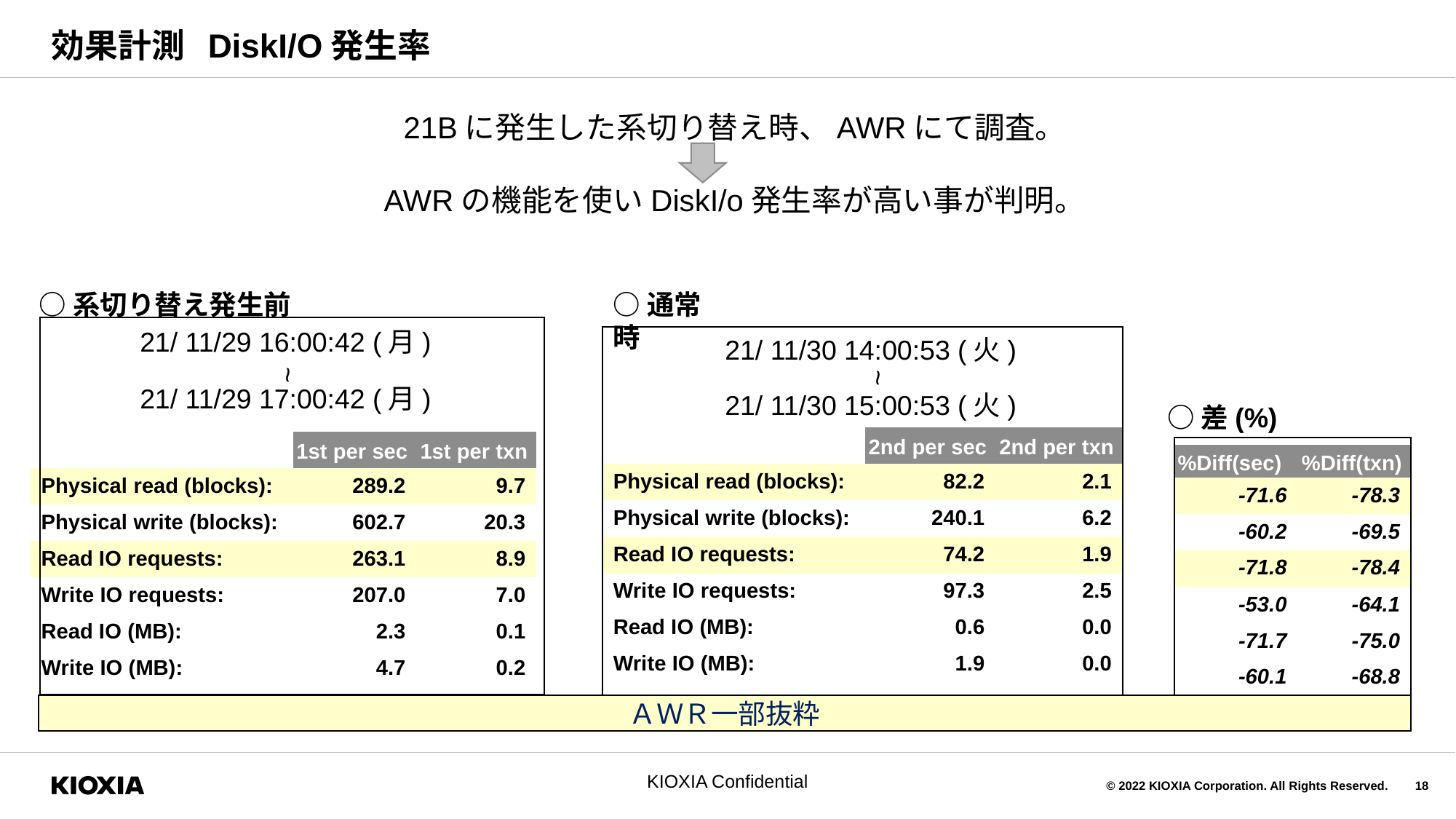

# 効果計測  DiskI/O発生率
21Bに発生した系切り替え時、AWRにて調査。

AWRの機能を使いDiskI/o発生率が高い事が判明。

○通常時
○系切り替え発生前

21/ 11/29 16:00:42 (月)

21/ 11/30 14:00:53 (火)

~
~
21/ 11/29 17:00:42 (月)
21/ 11/30 15:00:53 (火)

○差(%)

|  | 2nd per sec | 2nd per txn |
| --- | --- | --- |
| Physical read (blocks): | 82.2 | 2.1 |
| Physical write (blocks): | 240.1 | 6.2 |
| Read IO requests: | 74.2 | 1.9 |
| Write IO requests: | 97.3 | 2.5 |
| Read IO (MB): | 0.6 | 0.0 |
| Write IO (MB): | 1.9 | 0.0 |
|  | 1st per sec | 1st per txn |
| --- | --- | --- |
| Physical read (blocks): | 289.2 | 9.7 |
| Physical write (blocks): | 602.7 | 20.3 |
| Read IO requests: | 263.1 | 8.9 |
| Write IO requests: | 207.0 | 7.0 |
| Read IO (MB): | 2.3 | 0.1 |
| Write IO (MB): | 4.7 | 0.2 |

| %Diff(sec) | %Diff(txn) |
| --- | --- |
| -71.6 | -78.3 |
| -60.2 | -69.5 |
| -71.8 | -78.4 |
| -53.0 | -64.1 |
| -71.7 | -75.0 |
| -60.1 | -68.8 |
ＡＷＲ一部抜粋
KIOXIA Confidential